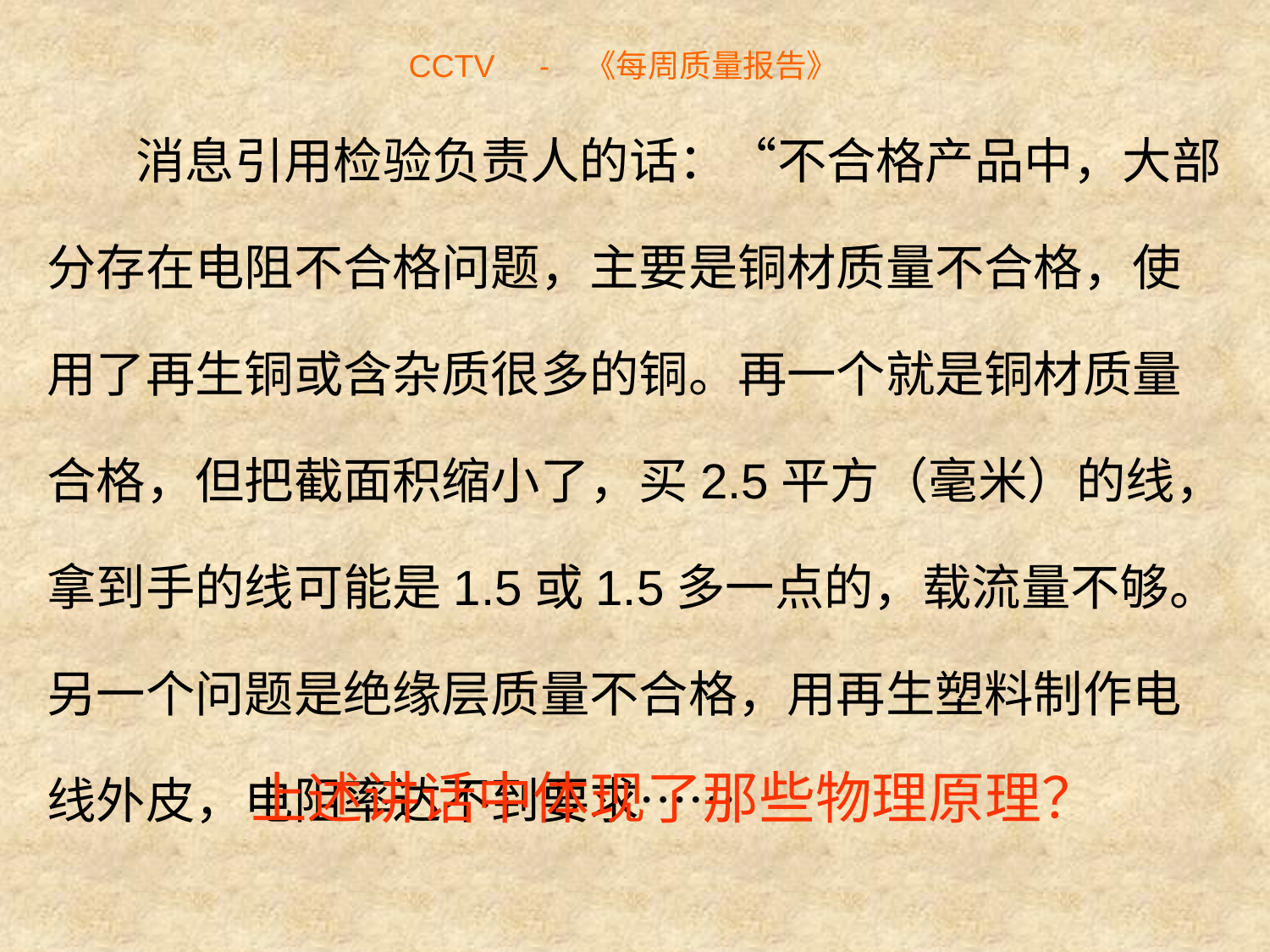

CCTV     -   《每周质量报告》
       消息引用检验负责人的话：“不合格产品中，大部分存在电阻不合格问题，主要是铜材质量不合格，使用了再生铜或含杂质很多的铜。再一个就是铜材质量合格，但把截面积缩小了，买2.5平方（毫米）的线，拿到手的线可能是1.5或1.5多一点的，载流量不够。另一个问题是绝缘层质量不合格，用再生塑料制作电线外皮，电阻率达不到要求……
上述讲话中体现了那些物理原理？